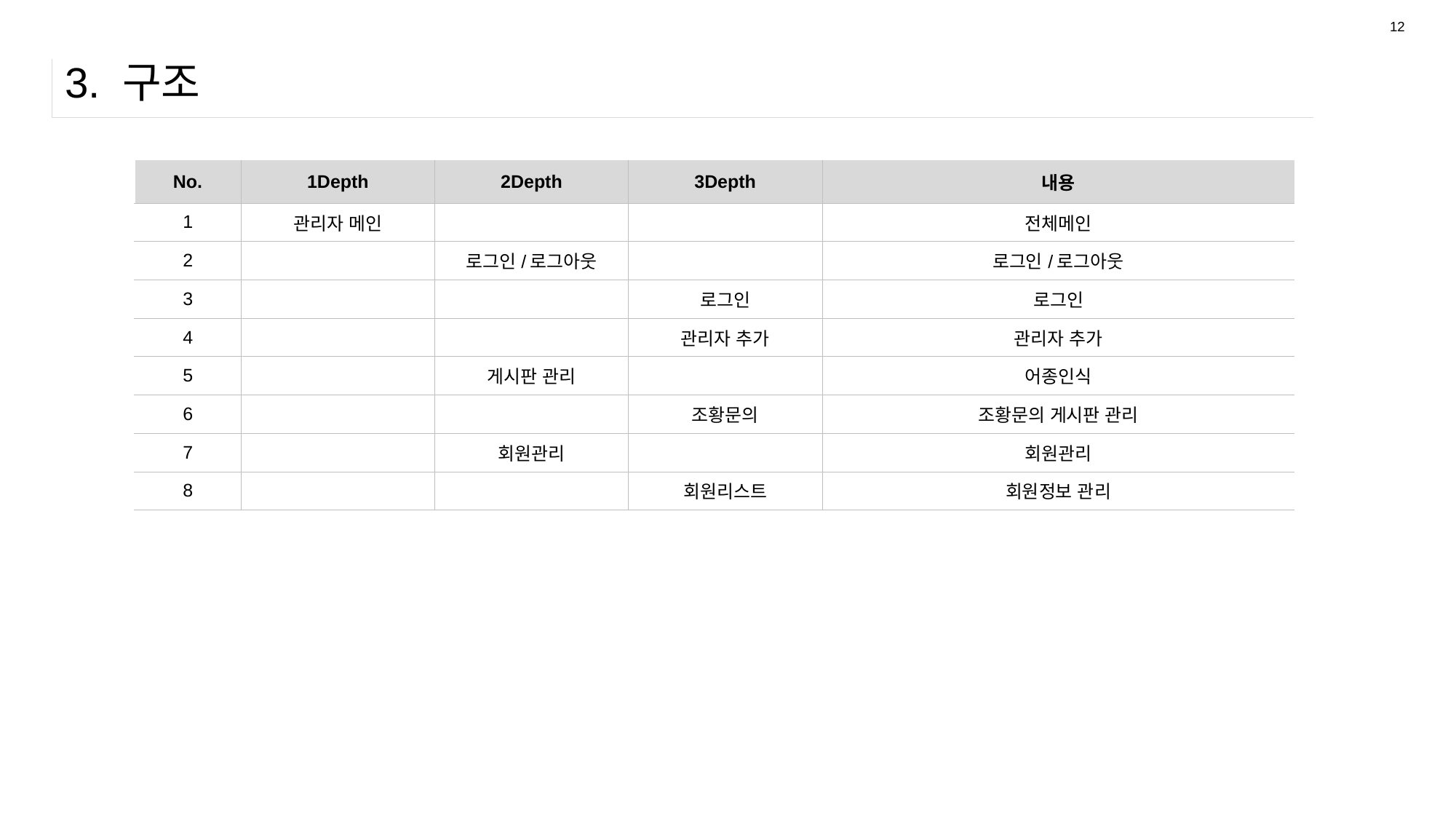

12
# 3. 구조
| No. | 1Depth | 2Depth | 3Depth | 내용 |
| --- | --- | --- | --- | --- |
| 1 | 관리자 메인 |  |  | 전체메인 |
| 2 |  | 로그인/로그아웃 |  | 로그인/로그아웃 |
| 3 |  |  | 로그인 | 로그인 |
| 4 |  |  | 관리자 추가 | 관리자 추가 |
| 5 |  | 게시판 관리 |  | 어종인식 |
| 6 |  |  | 조황문의 | 조황문의 게시판 관리 |
| 7 |  | 회원관리 |  | 회원관리 |
| 8 |  |  | 회원리스트 | 회원정보 관리 |